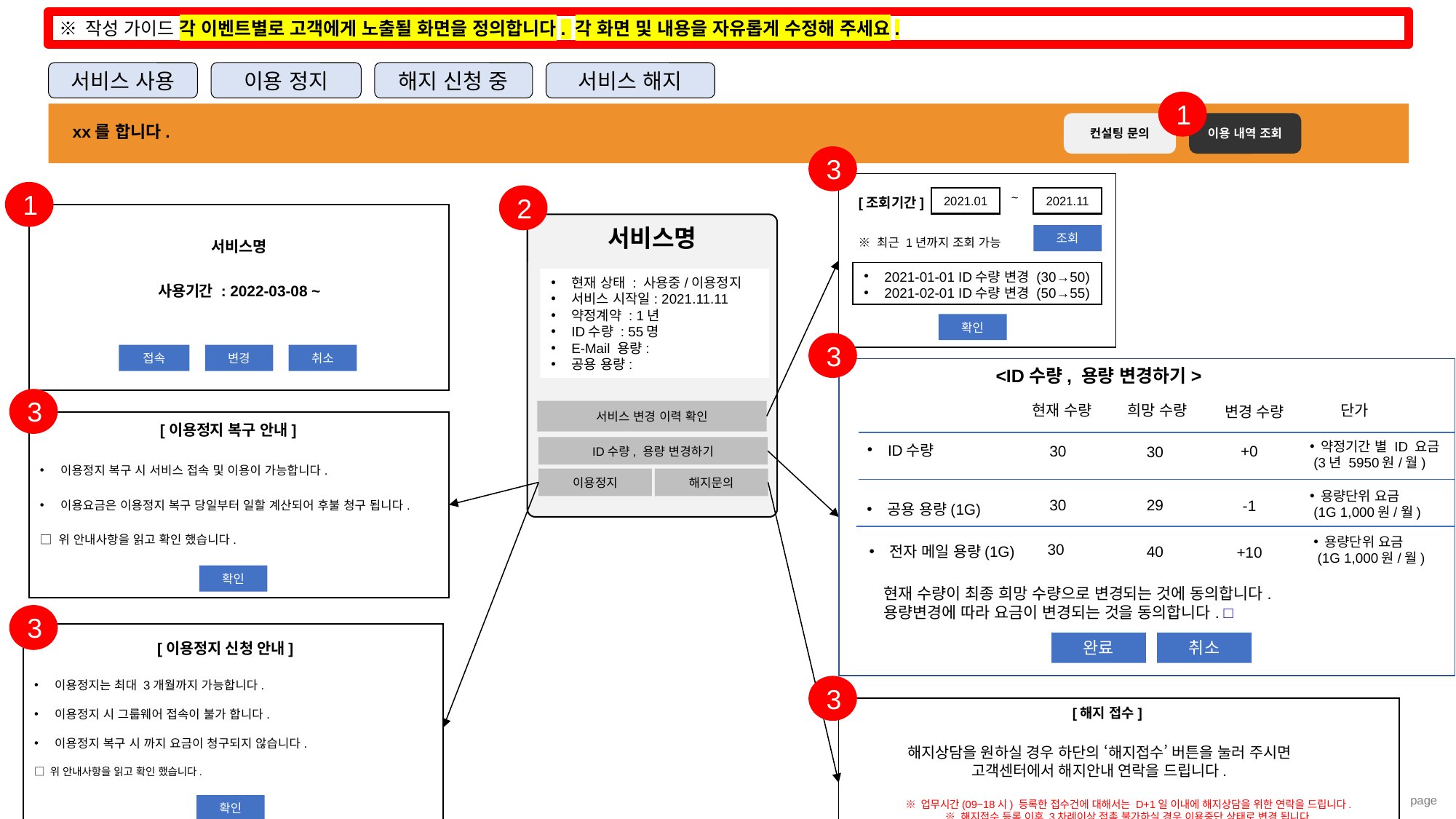

※ 작성 가이드 각 이벤트별로 고객에게 노출될 화면을 정의합니다. 각 화면 및 내용을 자유롭게 수정해 주세요.
서비스 사용
이용 정지
해지 신청 중
서비스 해지
1

컨설팅 문의
이용 내역 조회
xx를 합니다.
3

~
2021.01
2021.11
[조회기간]
조회
※ 최근 1년까지 조회 가능
2021-01-01 ID수량 변경 (30→50)
2021-02-01 ID수량 변경 (50→55)

확인
1
2

서비스명
서비스명
현재 상태 : 사용중/이용정지
서비스 시작일: 2021.11.11
약정계약 : 1년
ID수량 : 55명
E-Mail 용량:
공용 용량:
사용기간 : 2022-03-08 ~
3
접속
변경
취소

<ID수량, 용량 변경하기>
3
단가
현재 수량
희망 수량
변경 수량
서비스 변경 이력 확인
이용정지 복구 시 서비스 접속 및 이용이 가능합니다.

이용요금은 이용정지 복구 당일부터 일할 계산되어 후불 청구 됩니다.

□ 위 안내사항을 읽고 확인 했습니다.
[이용정지 복구 안내]
약정기간 별 ID 요금
 (3년 5950원/월)
ID수량
30
+0
30
ID수량, 용량 변경하기
이용정지
해지문의
용량단위 요금
 (1G 1,000원/월)
29
30
-1
공용 용량(1G)
용량단위 요금
 (1G 1,000원/월)
30
40
전자 메일 용량(1G)
+10
확인
현재 수량이 최종 희망 수량으로 변경되는 것에 동의합니다.
용량변경에 따라 요금이 변경되는 것을 동의합니다. □
3
이용정지는 최대 3개월까지 가능합니다.

이용정지 시 그룹웨어 접속이 불가 합니다.

이용정지 복구 시 까지 요금이 청구되지 않습니다.

□ 위 안내사항을 읽고 확인 했습니다.
완료
취소
[이용정지 신청 안내]
3

[해지 접수]
해지상담을 원하실 경우 하단의 ‘해지접수’ 버튼을 눌러 주시면
고객센터에서 해지안내 연락을 드립니다.
※ 업무시간(09~18시) 등록한 접수건에 대해서는 D+1일 이내에 해지상담을 위한 연락을 드립니다.
※ 해지접수 등록 이후 3차례이상 접촉 불가하실 경우 이용중단 상태로 변경 됩니다
확인
취소
해지접수